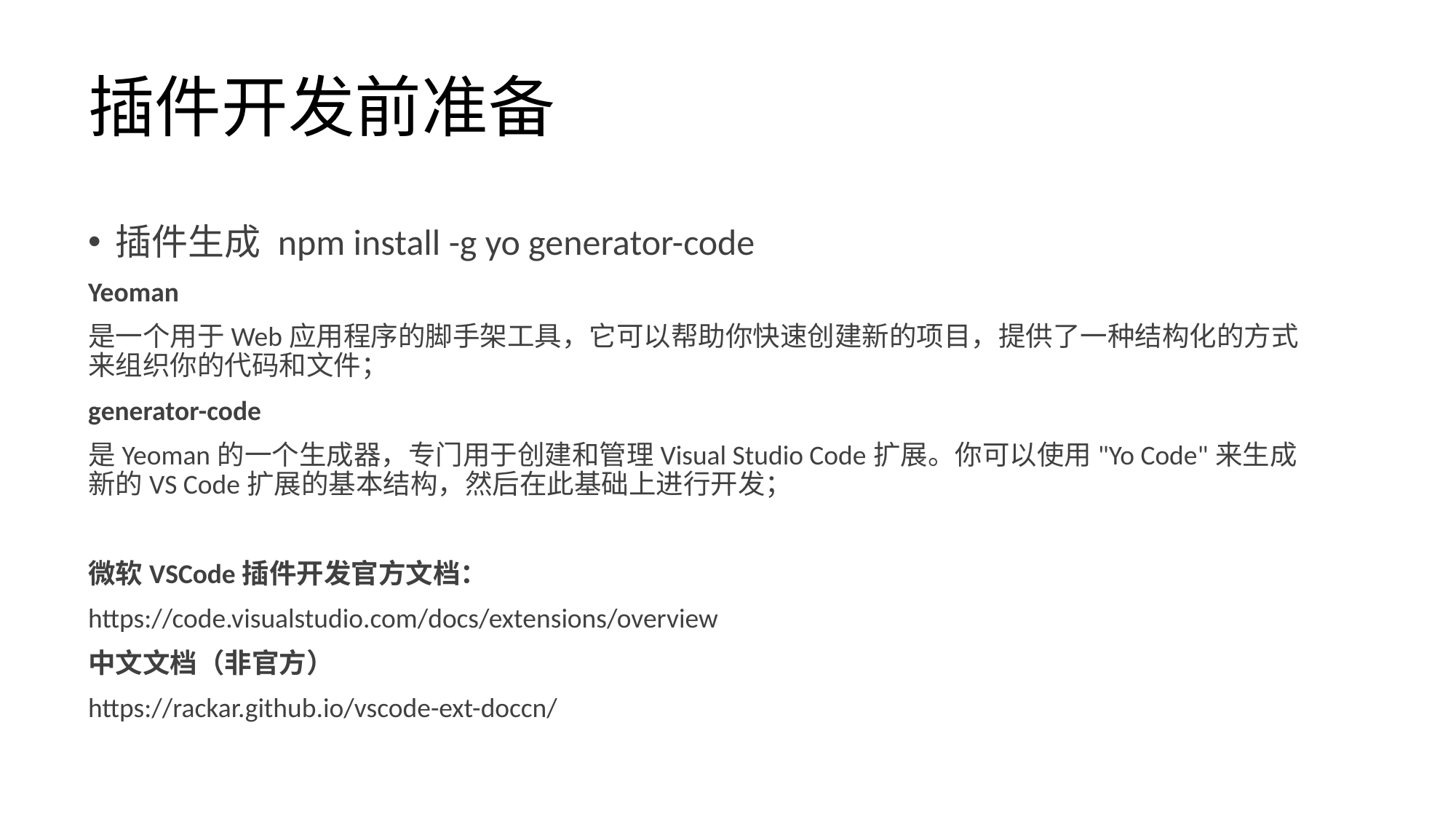

# 插件开发前准备
插件生成 npm install -g yo generator-code
Yeoman
是一个用于Web应用程序的脚手架工具，它可以帮助你快速创建新的项目，提供了一种结构化的方式来组织你的代码和文件；
generator-code
是Yeoman的一个生成器，专门用于创建和管理Visual Studio Code扩展。你可以使用"Yo Code"来生成新的VS Code扩展的基本结构，然后在此基础上进行开发；

微软VSCode插件开发官方文档：
https://code.visualstudio.com/docs/extensions/overview
中文文档（非官方）
https://rackar.github.io/vscode-ext-doccn/